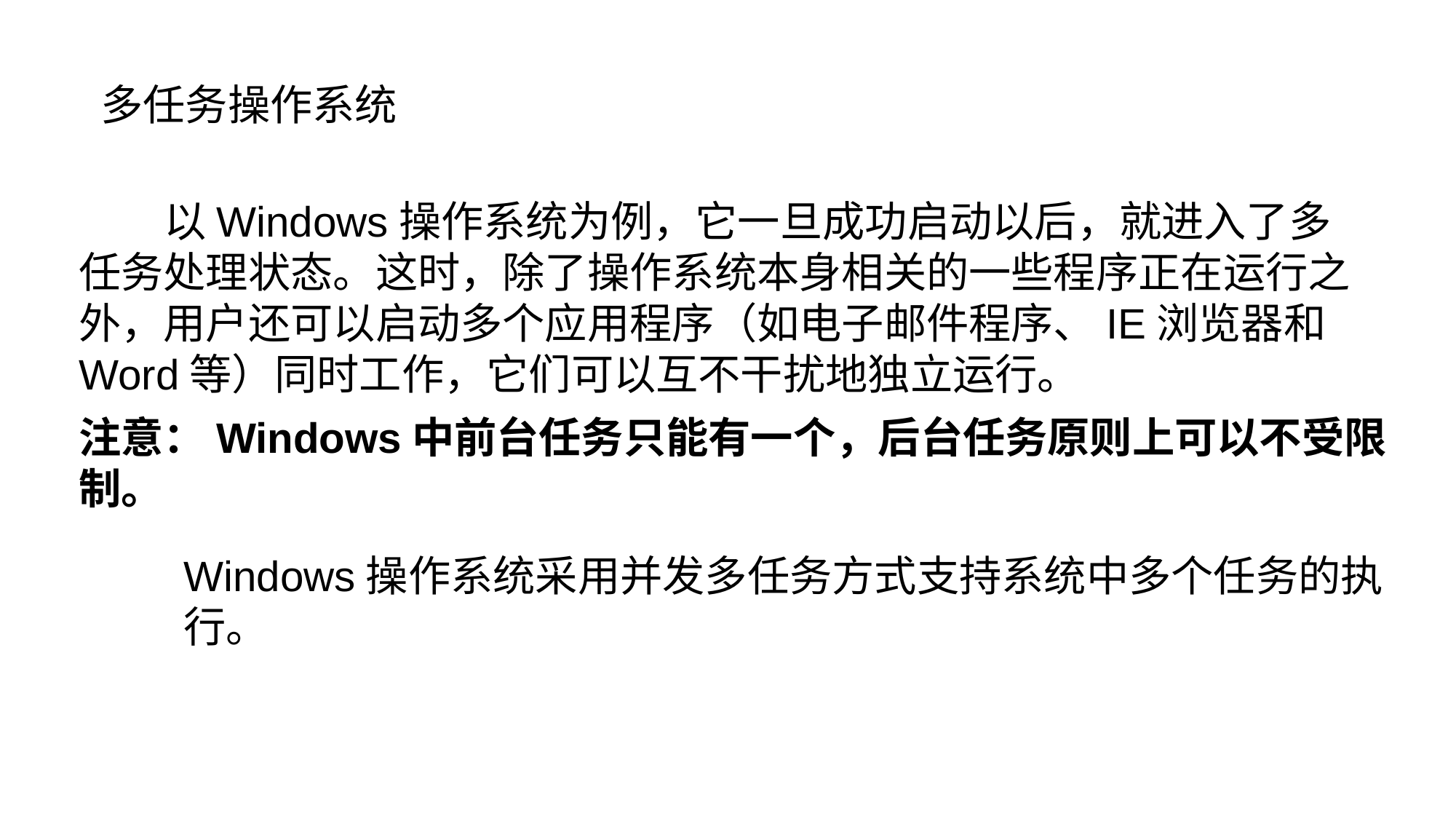

多任务操作系统
以Windows操作系统为例，它一旦成功启动以后，就进入了多任务处理状态。这时，除了操作系统本身相关的一些程序正在运行之外，用户还可以启动多个应用程序（如电子邮件程序、IE浏览器和Word等）同时工作，它们可以互不干扰地独立运行。
注意：Windows中前台任务只能有一个，后台任务原则上可以不受限制。
Windows操作系统采用并发多任务方式支持系统中多个任务的执行。